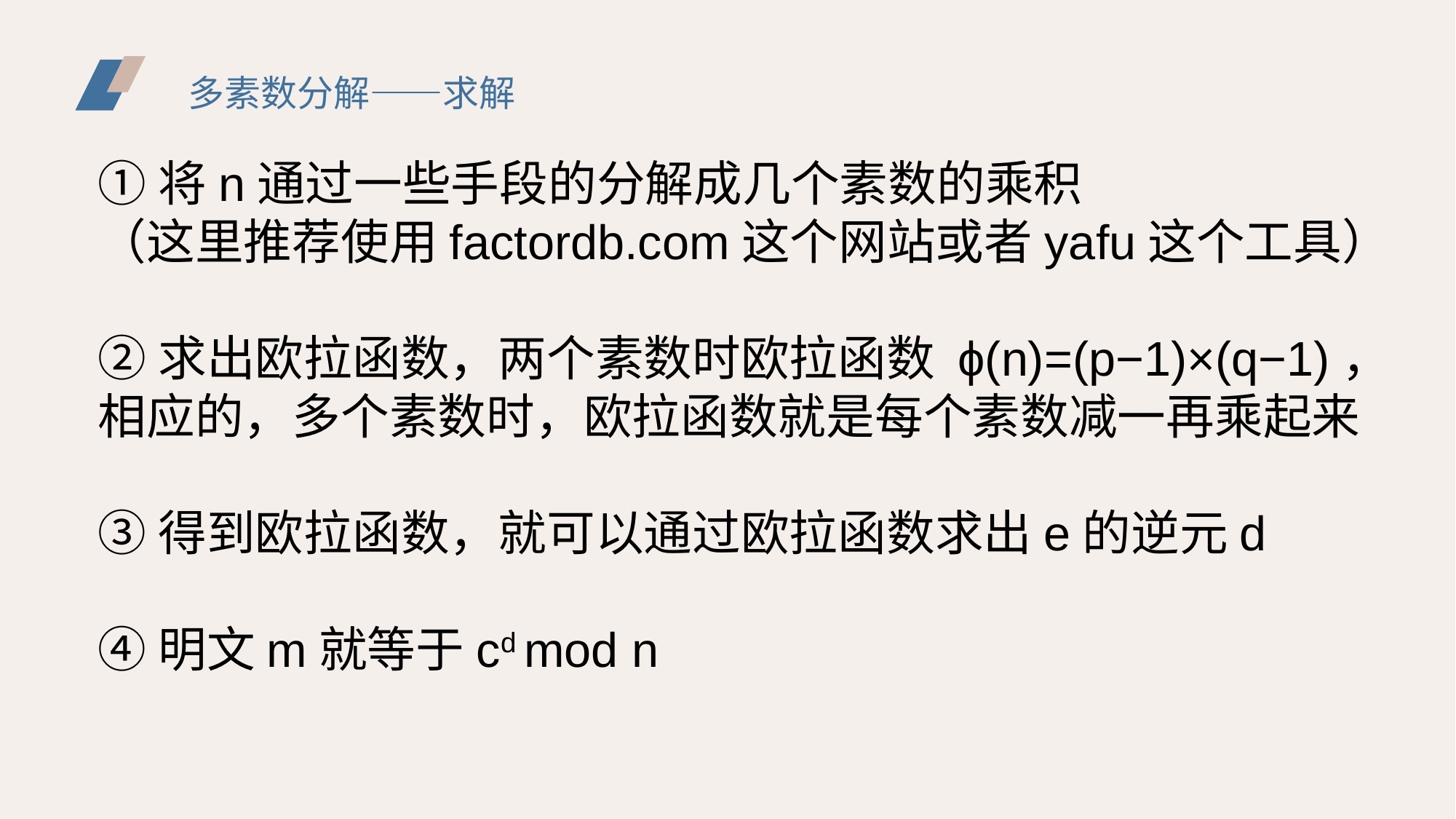

多素数分解——求解

①将n通过一些手段的分解成几个素数的乘积
（这里推荐使用factordb.com这个网站或者yafu这个工具）

②求出欧拉函数，两个素数时欧拉函数 ϕ(n)=(p−1)×(q−1)，相应的，多个素数时，欧拉函数就是每个素数减一再乘起来

③得到欧拉函数，就可以通过欧拉函数求出e的逆元d

④明文m就等于cd mod n